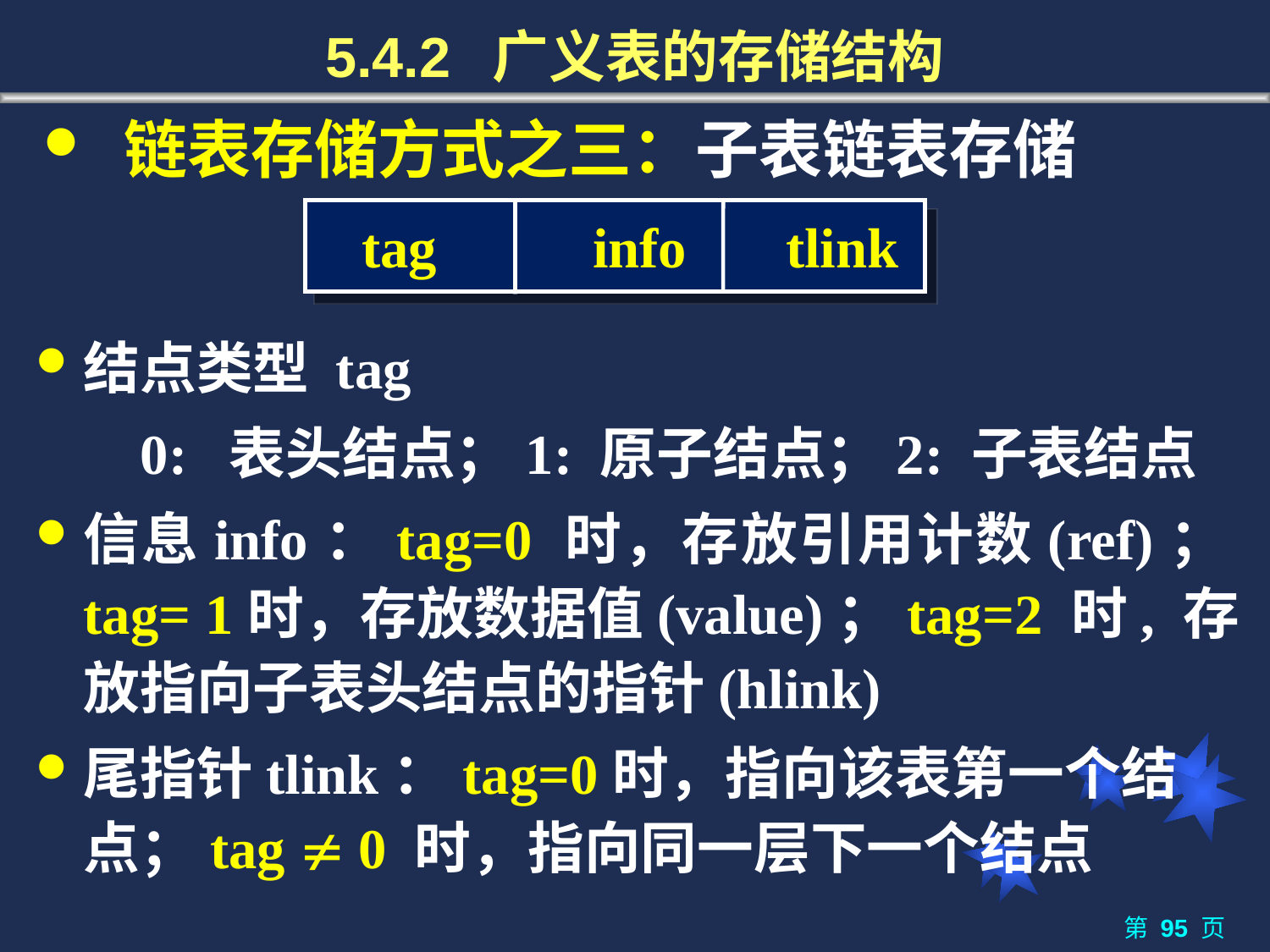

5.4.2  广义表的存储结构
 链表存储方式之三：子表链表存储

  tag           info       tlink
结点类型 tag
	    0:  表头结点；1: 原子结点；2: 子表结点
信息info：tag=0 时，存放引用计数(ref)；tag= 1时，存放数据值(value)；tag=2 时, 存放指向子表头结点的指针(hlink)
尾指针tlink：tag=0时，指向该表第一个结点；tag ≠ 0 时，指向同一层下一个结点
第 95 页